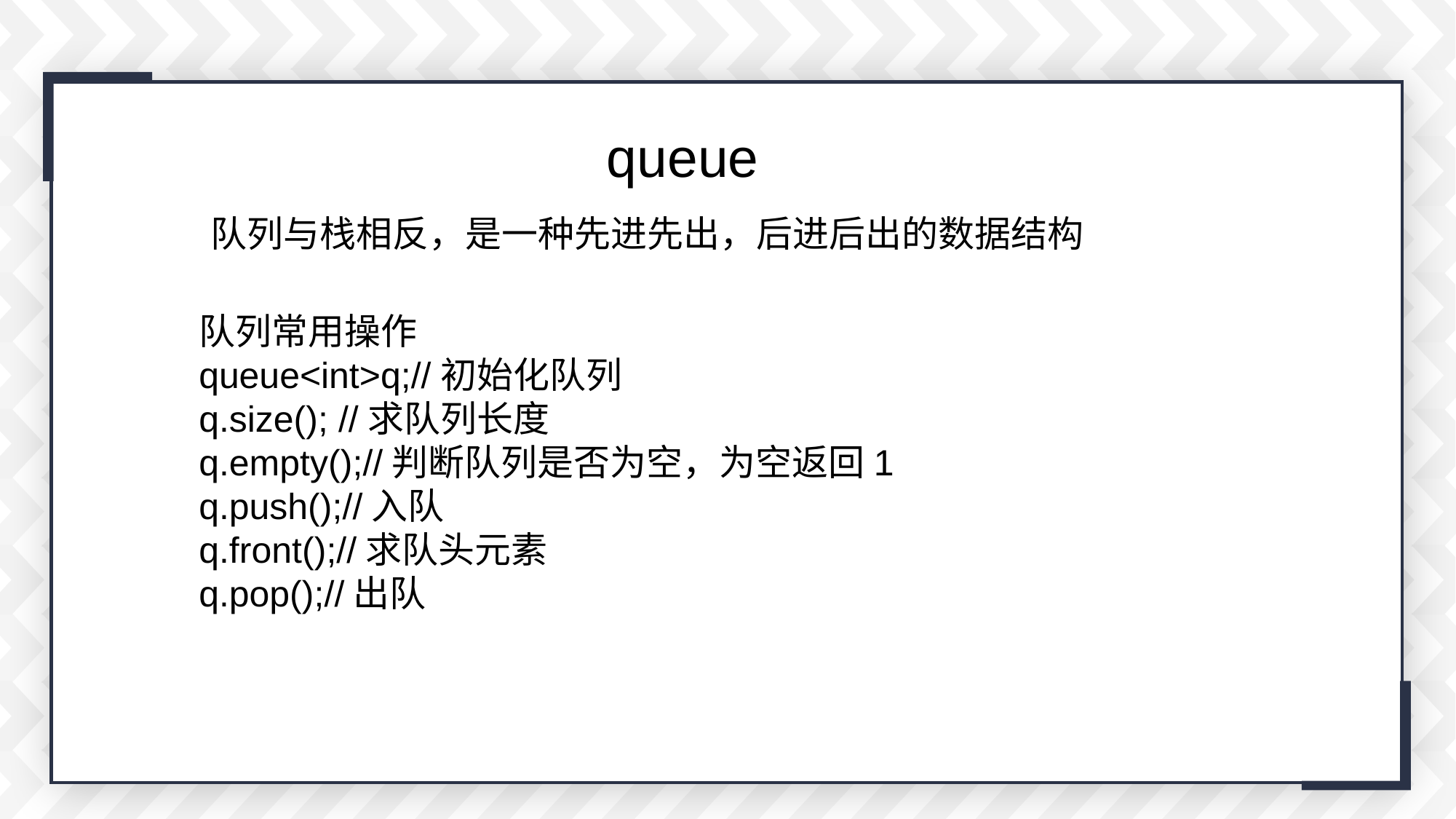

queue
队列与栈相反，是一种先进先出，后进后出的数据结构

输入
标题
队列常用操作
queue<int>q;//初始化队列
q.size(); //求队列长度
q.empty();//判断队列是否为空，为空返回1
q.push();//入队
q.front();//求队头元素
q.pop();//出队
点击在此录入上述图表的综合描述说明，在此录入上述图表的综合描述说明。在此录入上述图表的综合描述说明，在此录入上述图表的综合描述说明